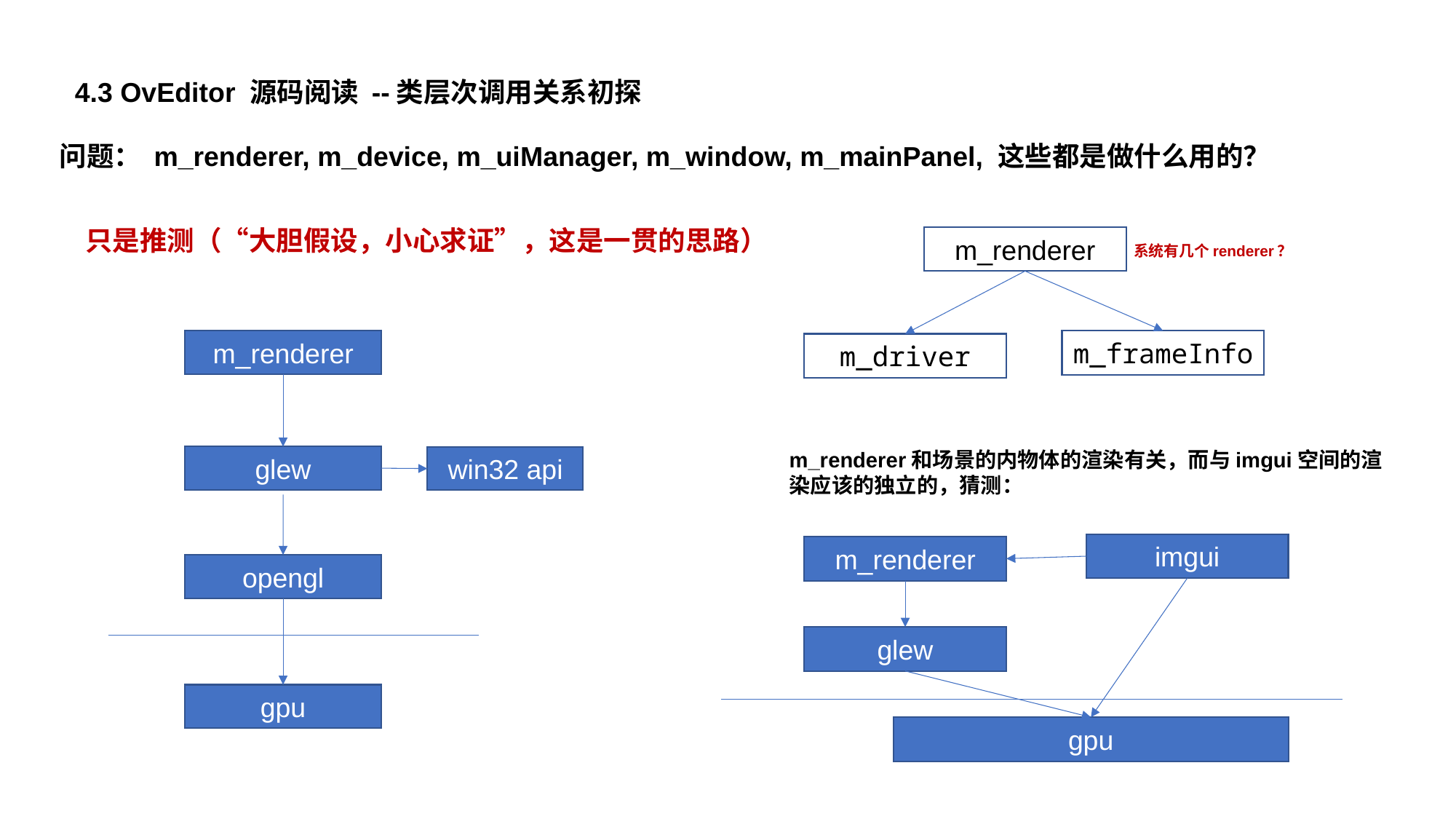

4.3 OvEditor 源码阅读 --类层次调用关系初探
问题： m_renderer, m_device, m_uiManager, m_window, m_mainPanel, 这些都是做什么用的？
只是推测（“大胆假设，小心求证”，这是一贯的思路）
m_renderer
系统有几个renderer？
m_frameInfo
m_driver
m_renderer
glew
win32 api
opengl
gpu
m_renderer和场景的内物体的渲染有关，而与imgui空间的渲染应该的独立的，猜测：
imgui
m_renderer
glew
gpu